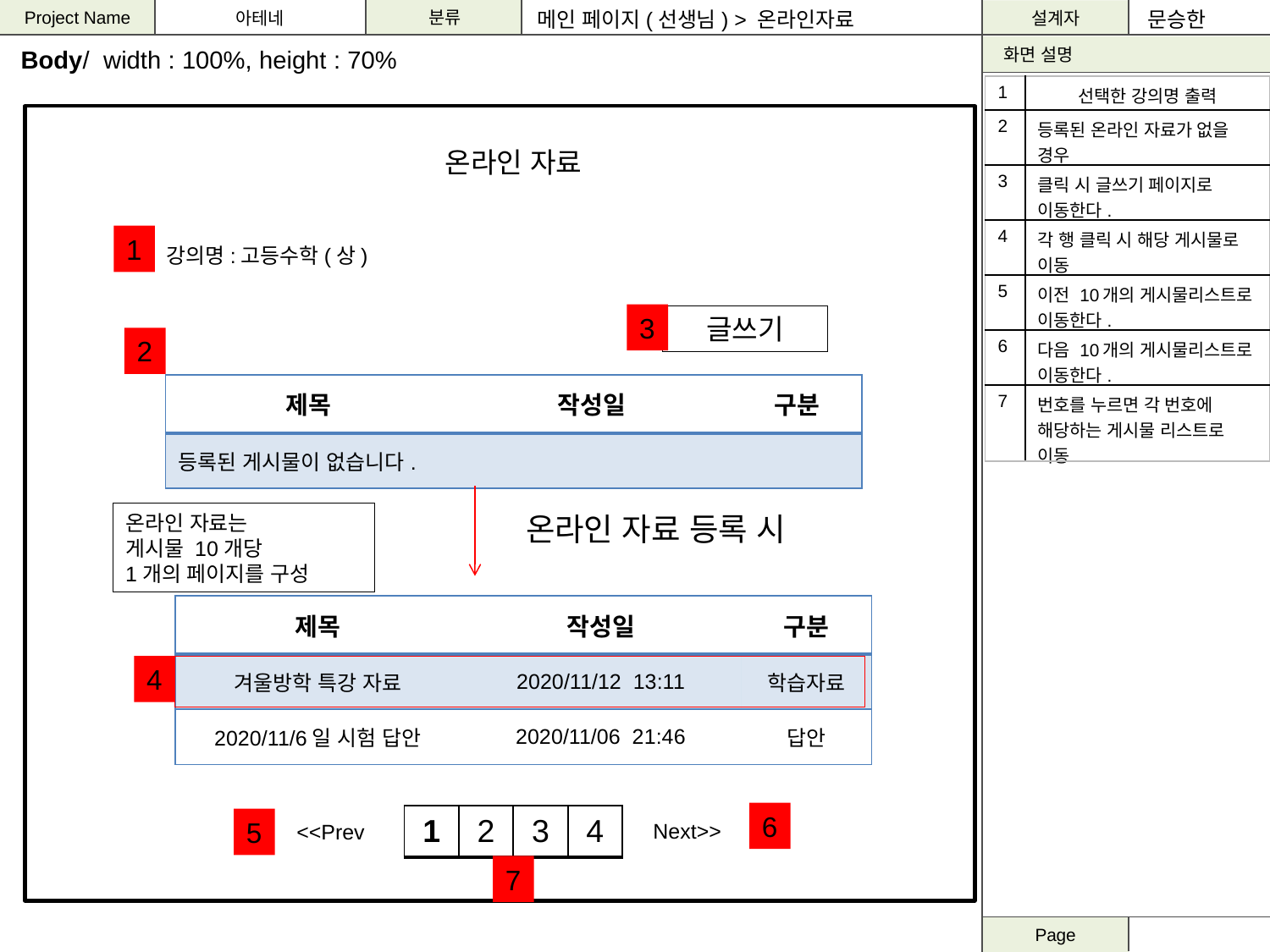

메인 페이지(선생님) > 온라인자료
문승한
Body/  width : 100%, height : 70%
| 1 | 선택한 강의명 출력 |
| --- | --- |
| 2 | 등록된 온라인 자료가 없을 경우 |
| 3 | 클릭 시 글쓰기 페이지로 이동한다. |
| 4 | 각 행 클릭 시 해당 게시물로 이동 |
| 5 | 이전 10개의 게시물리스트로 이동한다. |
| 6 | 다음 10개의 게시물리스트로 이동한다. |
| 7 | 번호를 누르면 각 번호에 해당하는 게시물 리스트로 이동 |

온라인 자료
1
강의명:고등수학(상)
3
글쓰기
2
| 제목 | 작성일 | 구분 |
| --- | --- | --- |
| 등록된 게시물이 없습니다. |  |  |
온라인 자료는
게시물 10개당
1개의 페이지를 구성
온라인 자료 등록 시
| 제목 | 작성일 | 구분 |
| --- | --- | --- |
| 겨울방학 특강 자료 | 2020/11/12 13:11 | 학습자료 |
| 2020/11/6일 시험 답안 | 2020/11/06 21:46 | 답안 |
4

6
| 1 | 2 | 3 | 4 |
| --- | --- | --- | --- |
5
Next>>
<<Prev
7